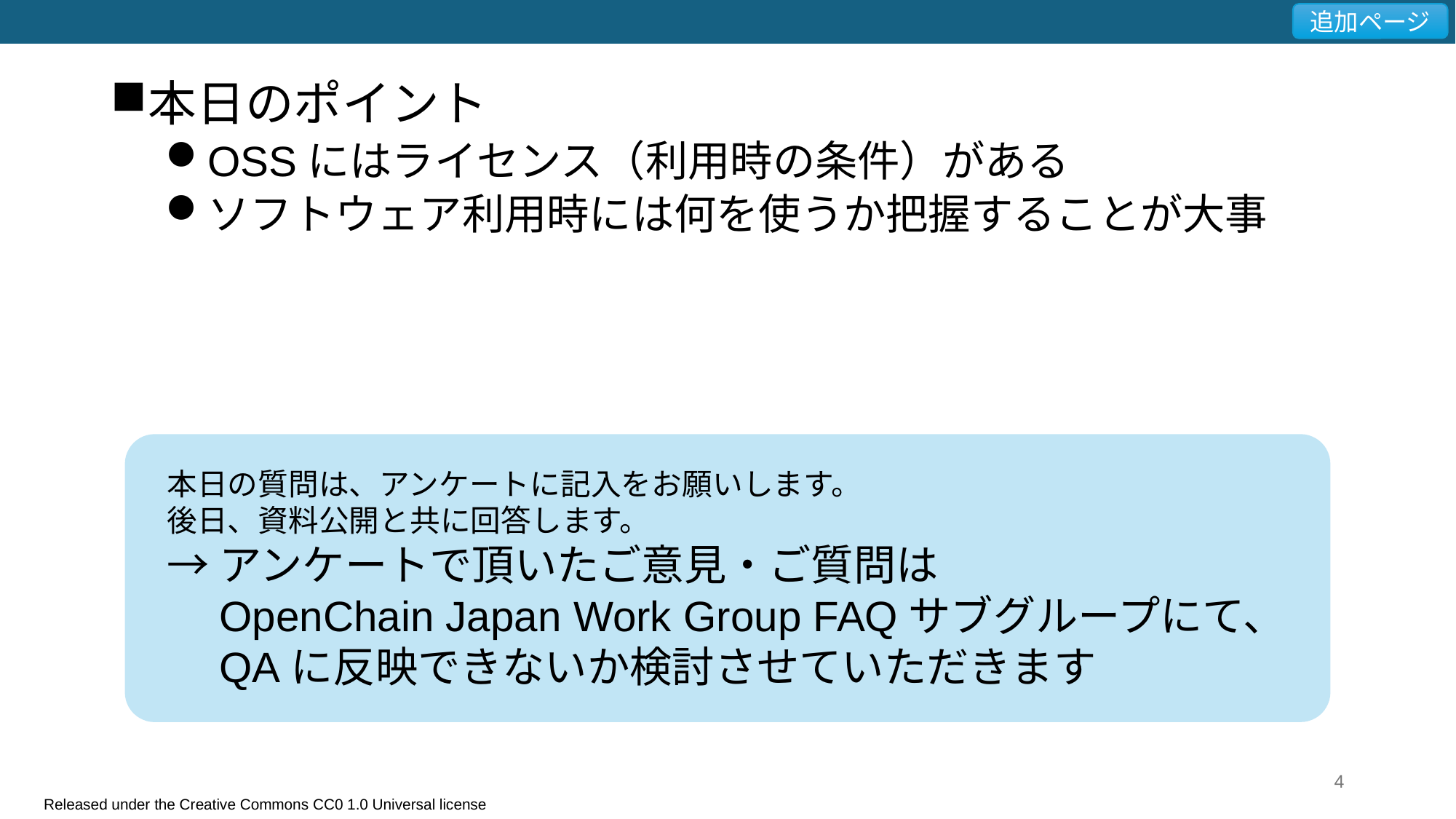

本日のポイント
OSSにはライセンス（利用時の条件）がある
ソフトウェア利用時には何を使うか把握することが大事

本日の質問は、アンケートに記入をお願いします。
後日、資料公開と共に回答します。
→アンケートで頂いたご意見・ご質問は
　OpenChain Japan Work Group FAQサブグループにて、
　QAに反映できないか検討させていただきます
4